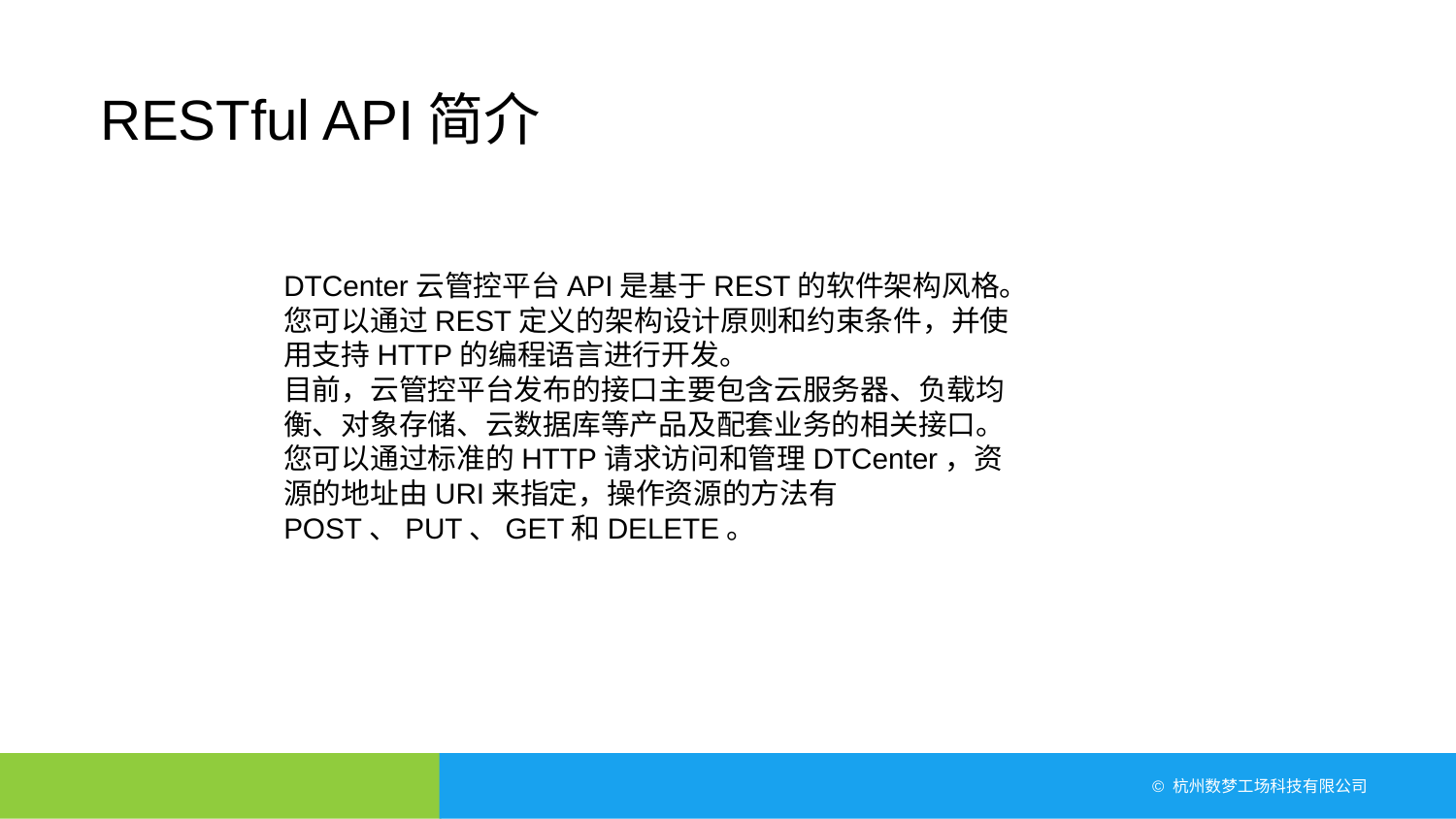

RESTful API简介
DTCenter云管控平台API是基于REST的软件架构风格。您可以通过REST定义的架构设计原则和约束条件，并使用支持HTTP的编程语言进行开发。
目前，云管控平台发布的接口主要包含云服务器、负载均衡、对象存储、云数据库等产品及配套业务的相关接口。您可以通过标准的HTTP请求访问和管理DTCenter，资源的地址由URI来指定，操作资源的方法有POST、PUT、GET和DELETE。